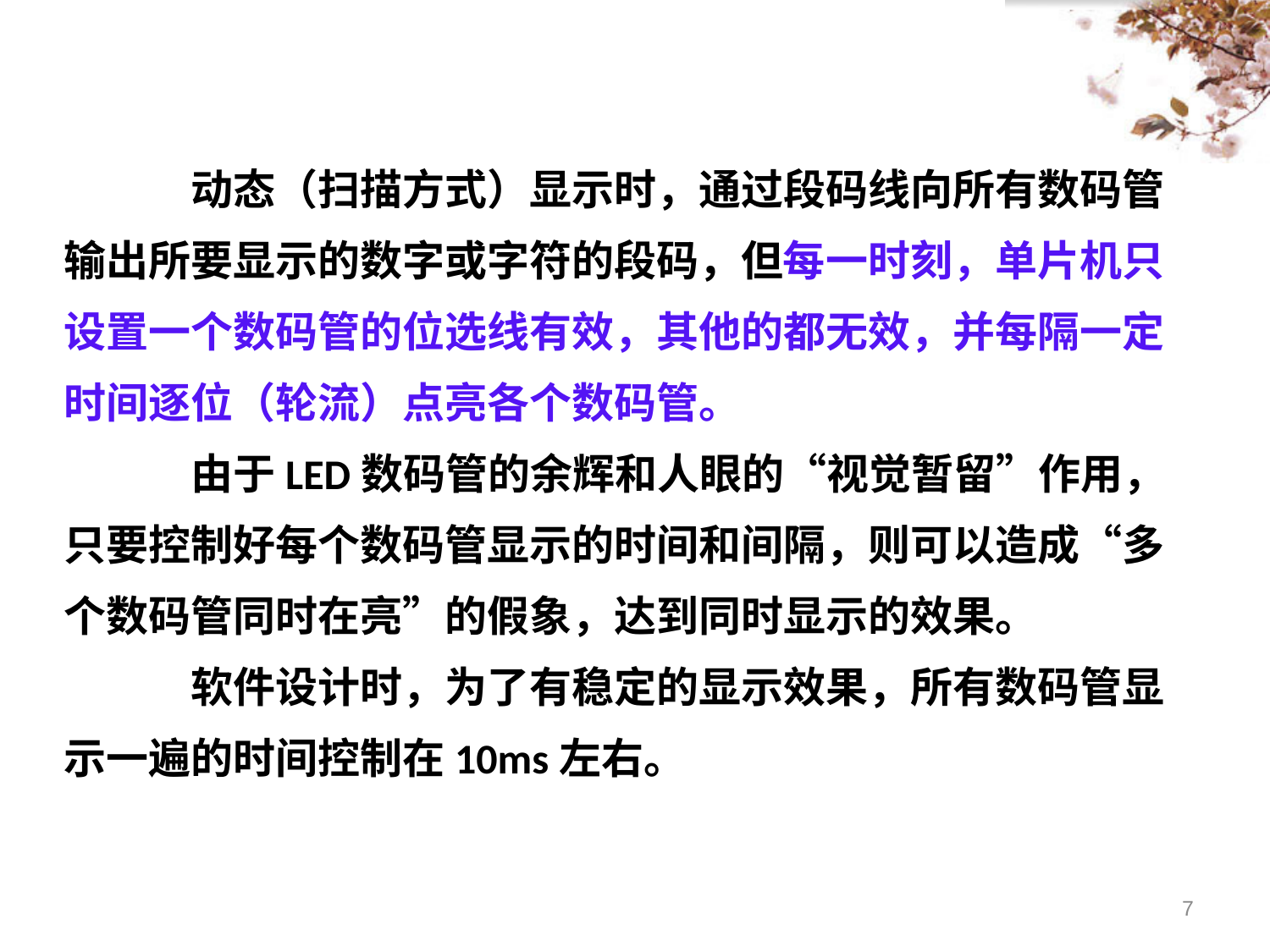

# 动态（扫描方式）显示时，通过段码线向所有数码管输出所要显示的数字或字符的段码，但每一时刻，单片机只设置一个数码管的位选线有效，其他的都无效，并每隔一定时间逐位（轮流）点亮各个数码管。
	由于LED数码管的余辉和人眼的“视觉暂留”作用，只要控制好每个数码管显示的时间和间隔，则可以造成“多个数码管同时在亮”的假象，达到同时显示的效果。
	软件设计时，为了有稳定的显示效果，所有数码管显示一遍的时间控制在10ms左右。

7